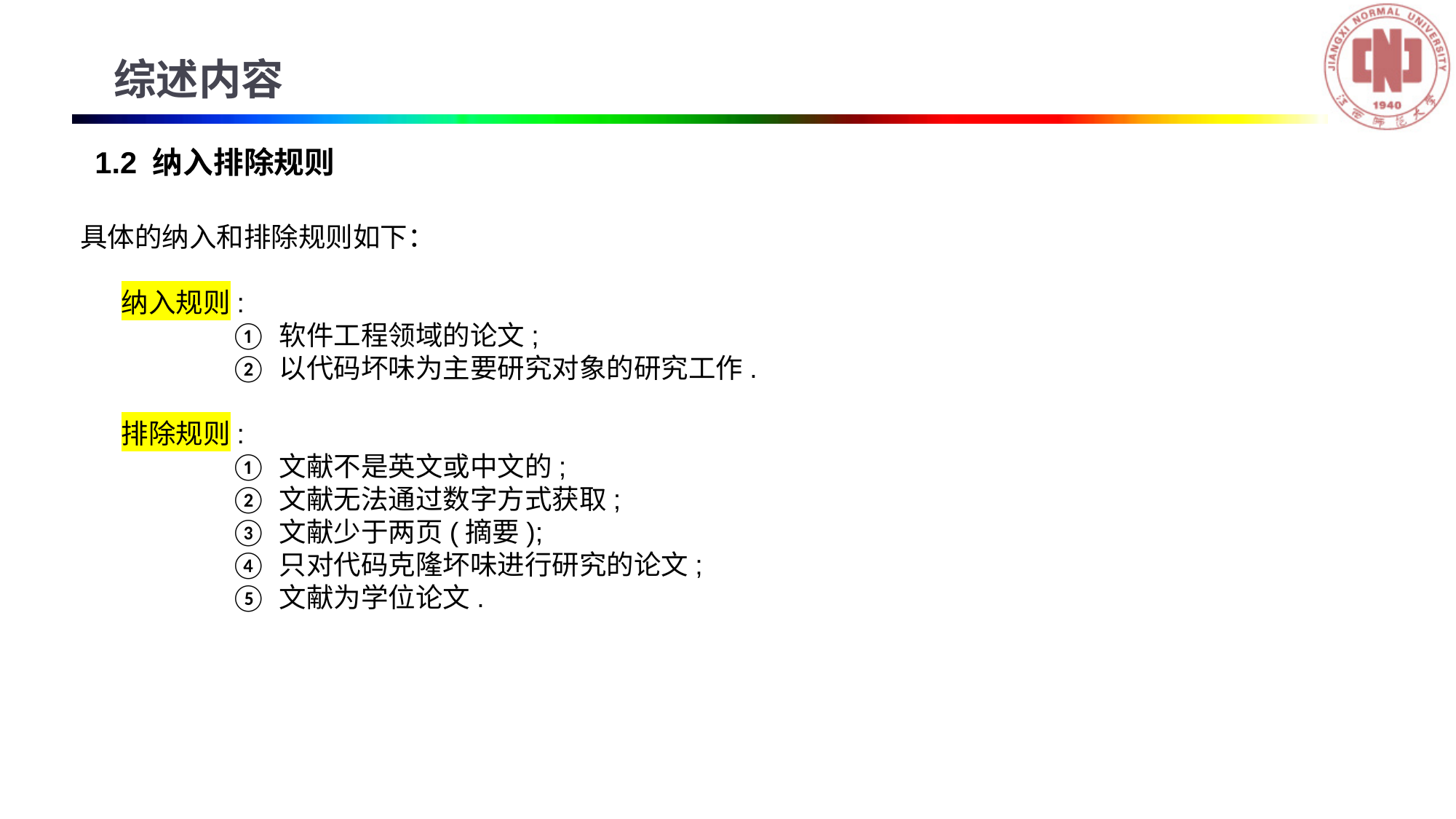

综述内容
1.2 纳入排除规则
具体的纳入和排除规则如下：

纳入规则:
	① 软件工程领域的论文;
	② 以代码坏味为主要研究对象的研究工作.

排除规则:
	① 文献不是英文或中文的;
	② 文献无法通过数字方式获取;
	③ 文献少于两页(摘要);
	④ 只对代码克隆坏味进行研究的论文;
	⑤ 文献为学位论文.

8